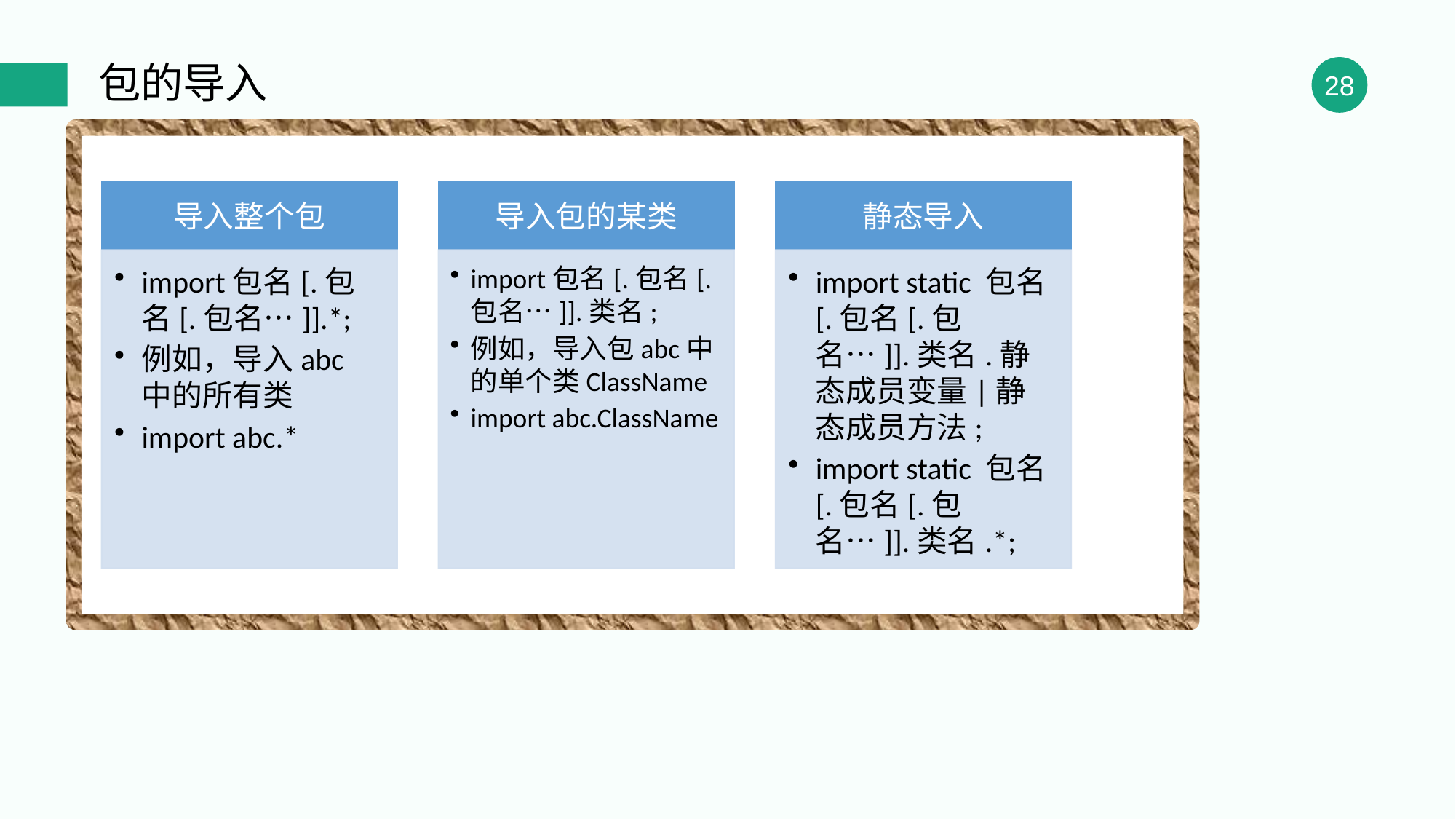

包的导入

导入整个包
import包名[.包名[.包名…]].*;
例如，导入abc中的所有类
import abc.*
导入包的某类
import包名[.包名[.包名…]].类名;
例如，导入包abc中的单个类ClassName
import abc.ClassName
静态导入
import static 包名[.包名[.包名…]].类名.静态成员变量|静态成员方法;
import static 包名[.包名[.包名…]].类名.*;